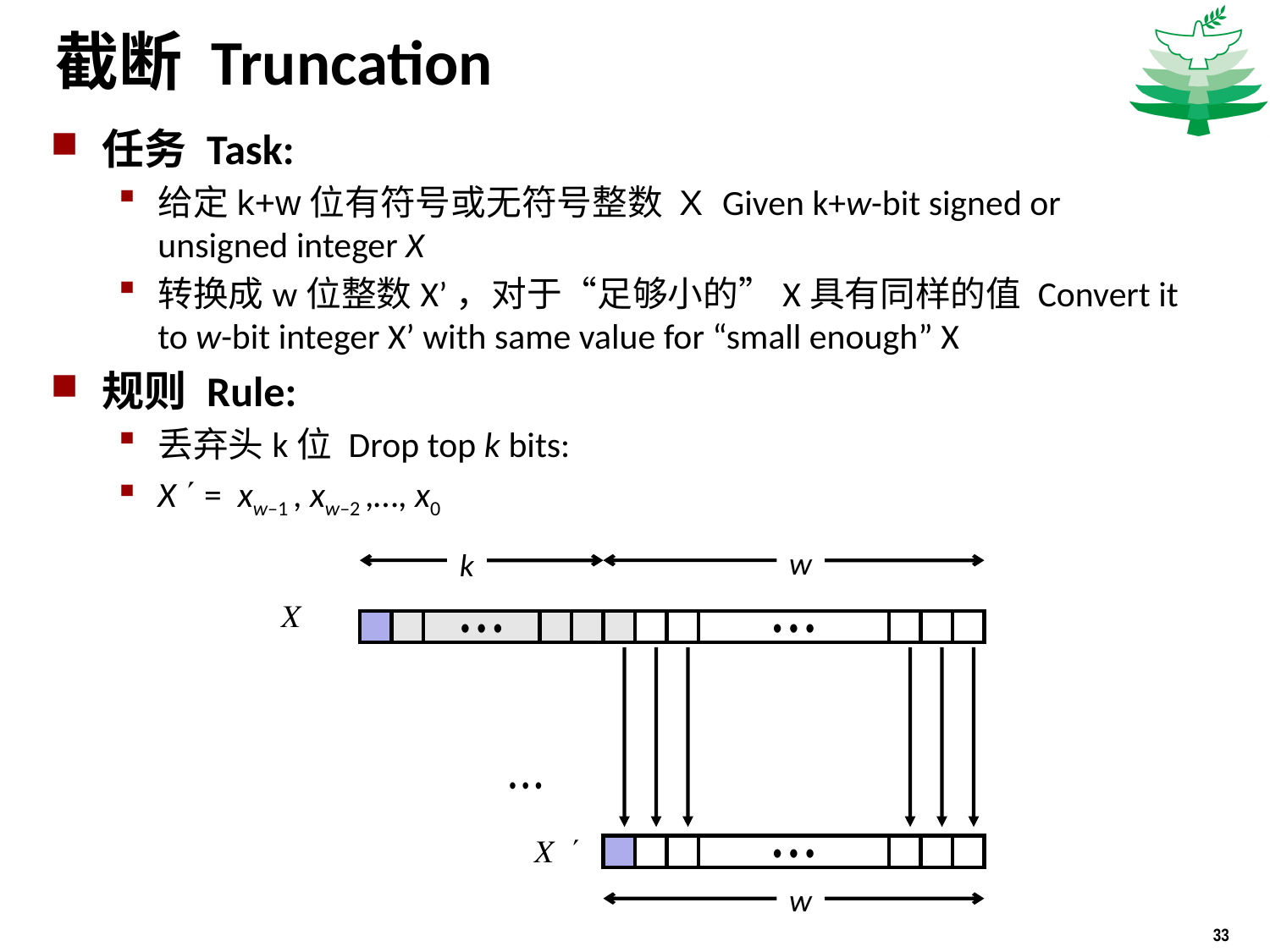

# 截断 Truncation
任务 Task:
给定k+w位有符号或无符号整数 X  Given k+w-bit signed or unsigned integer X
转换成w位整数X’，对于“足够小的”X具有同样的值 Convert it to w-bit integer X’ with same value for “small enough” X
规则 Rule:
丢弃头k位 Drop top k bits:
X ′ =  xw–1 , xw–2 ,…, x0

w
k

X

• • •

• • •

• • •
X ′

• • •

w